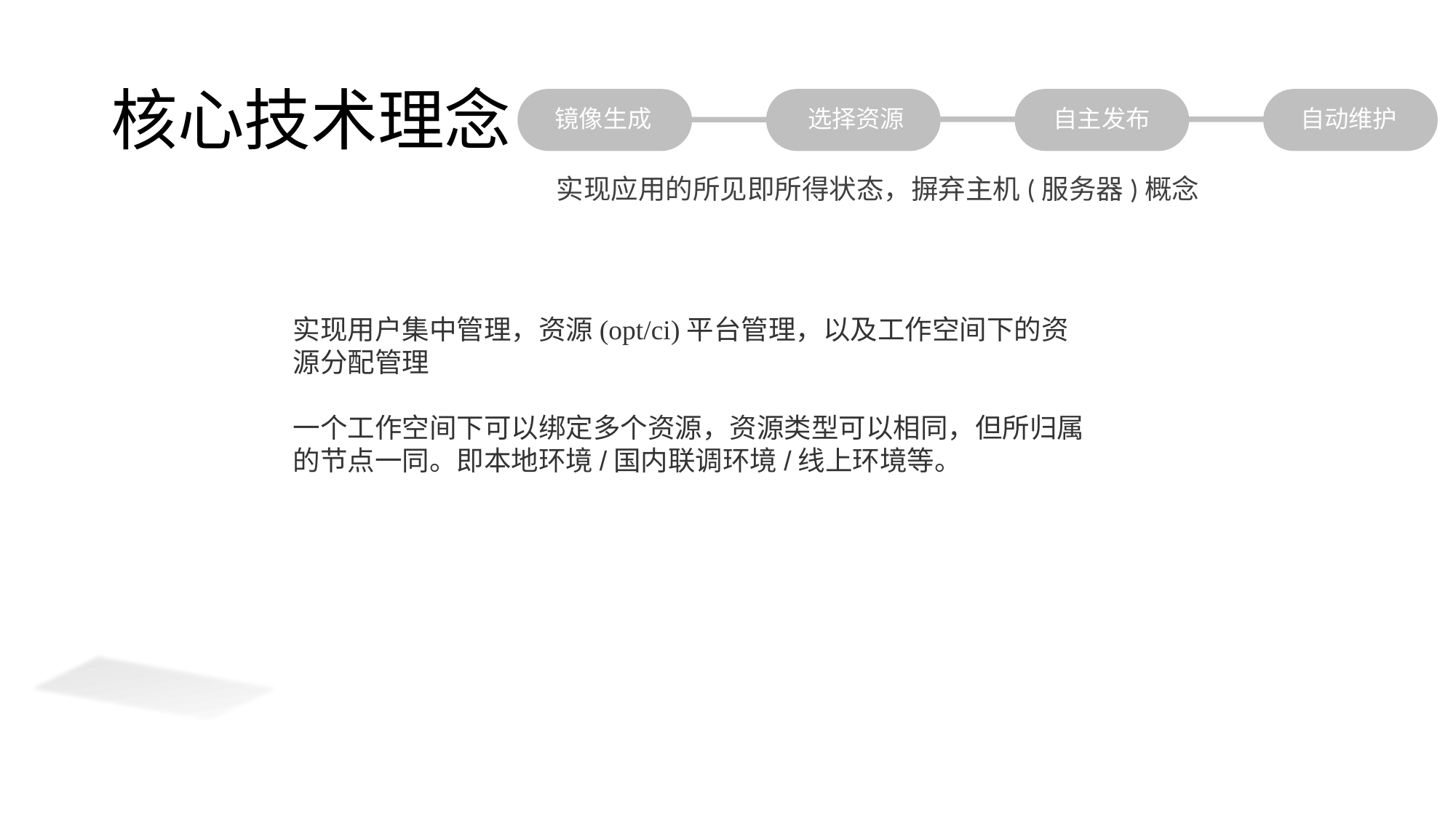

# 核心技术理念

镜像生成

选择资源

自主发布

自动维护

实现应用的所见即所得状态，摒弃主机(服务器)概念
实现用户集中管理，资源(opt/ci)平台管理，以及工作空间下的资源分配管理

一个工作空间下可以绑定多个资源，资源类型可以相同，但所归属的节点一同。即本地环境/国内联调环境/线上环境等。